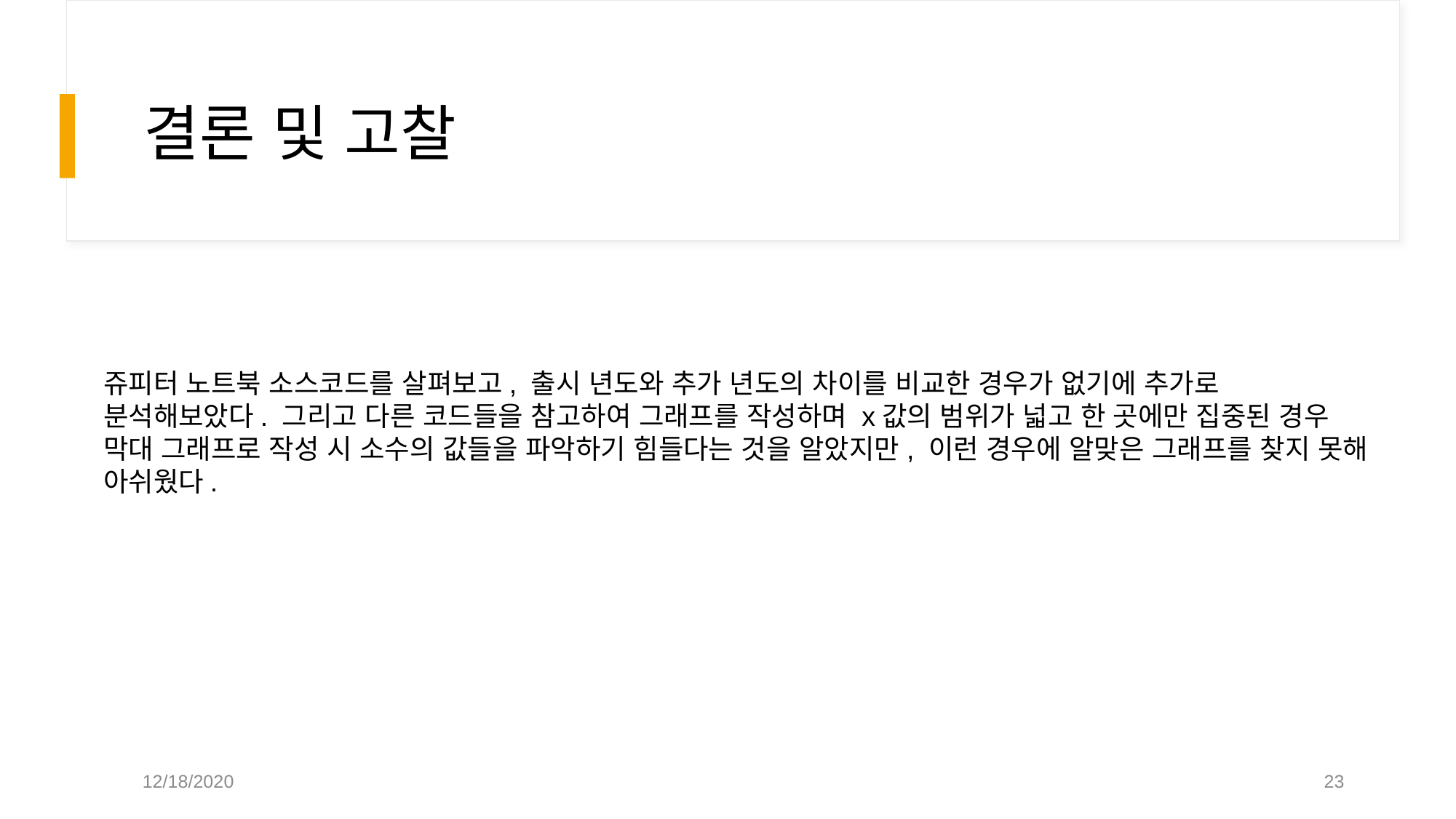

# 결론 및 고찰
쥬피터 노트북 소스코드를 살펴보고, 출시 년도와 추가 년도의 차이를 비교한 경우가 없기에 추가로 분석해보았다. 그리고 다른 코드들을 참고하여 그래프를 작성하며 x값의 범위가 넓고 한 곳에만 집중된 경우 막대 그래프로 작성 시 소수의 값들을 파악하기 힘들다는 것을 알았지만, 이런 경우에 알맞은 그래프를 찾지 못해 아쉬웠다.
12/18/2020
23